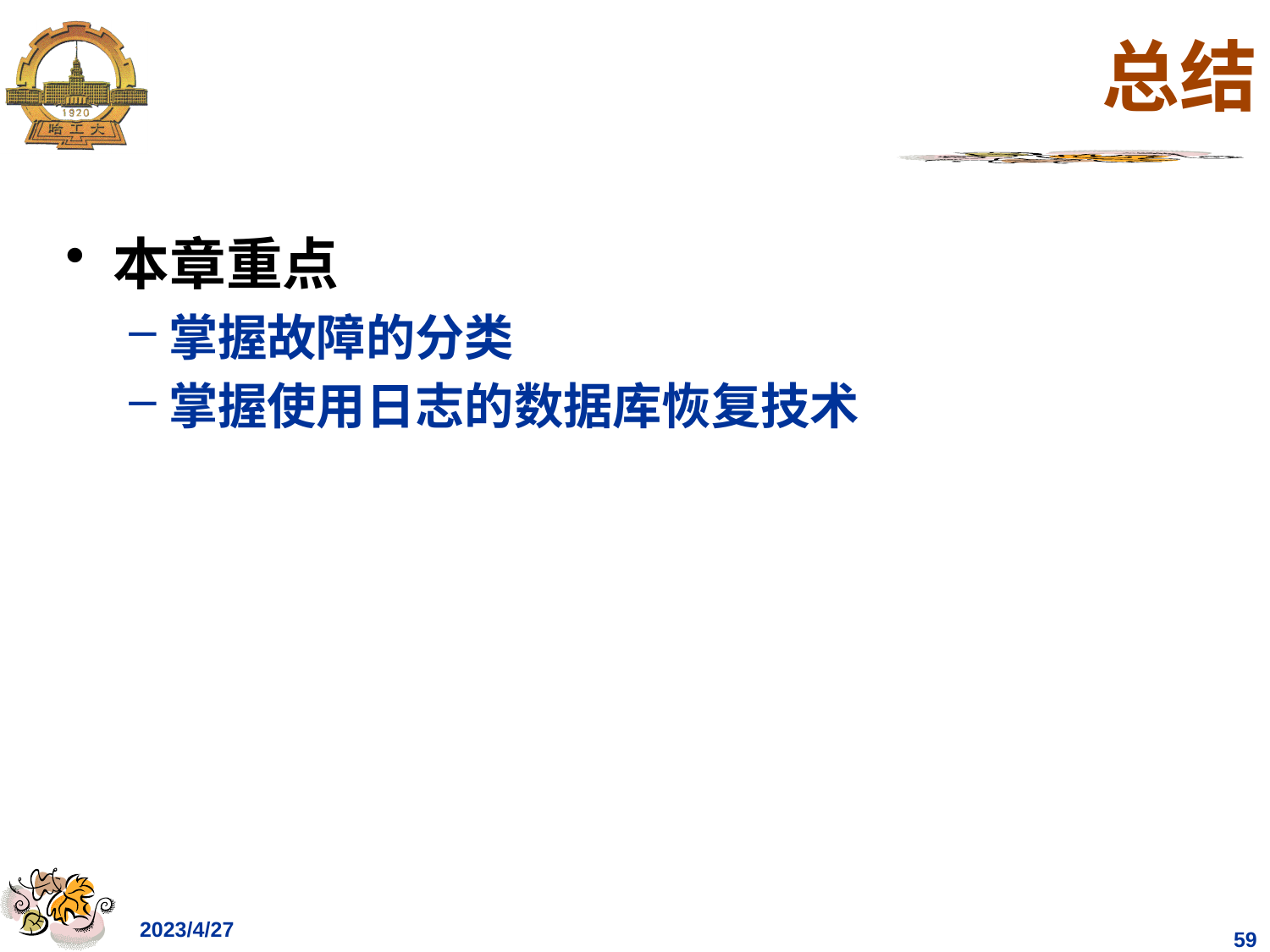

# 总结
本章重点
掌握故障的分类
掌握使用日志的数据库恢复技术
2023/4/27

59